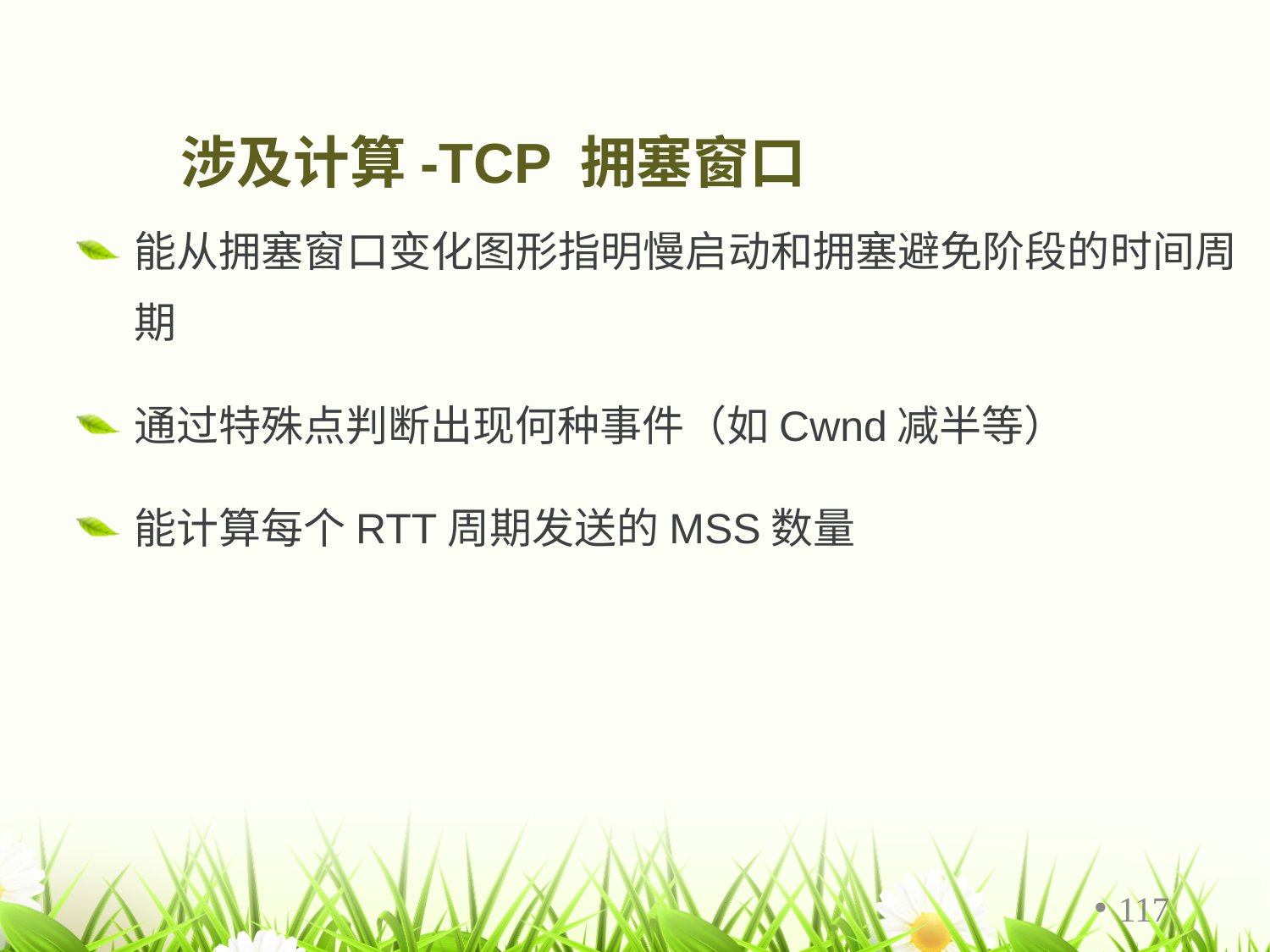

# 涉及计算-TCP 拥塞窗口
能从拥塞窗口变化图形指明慢启动和拥塞避免阶段的时间周期
通过特殊点判断出现何种事件（如Cwnd减半等）
能计算每个RTT周期发送的MSS数量

117